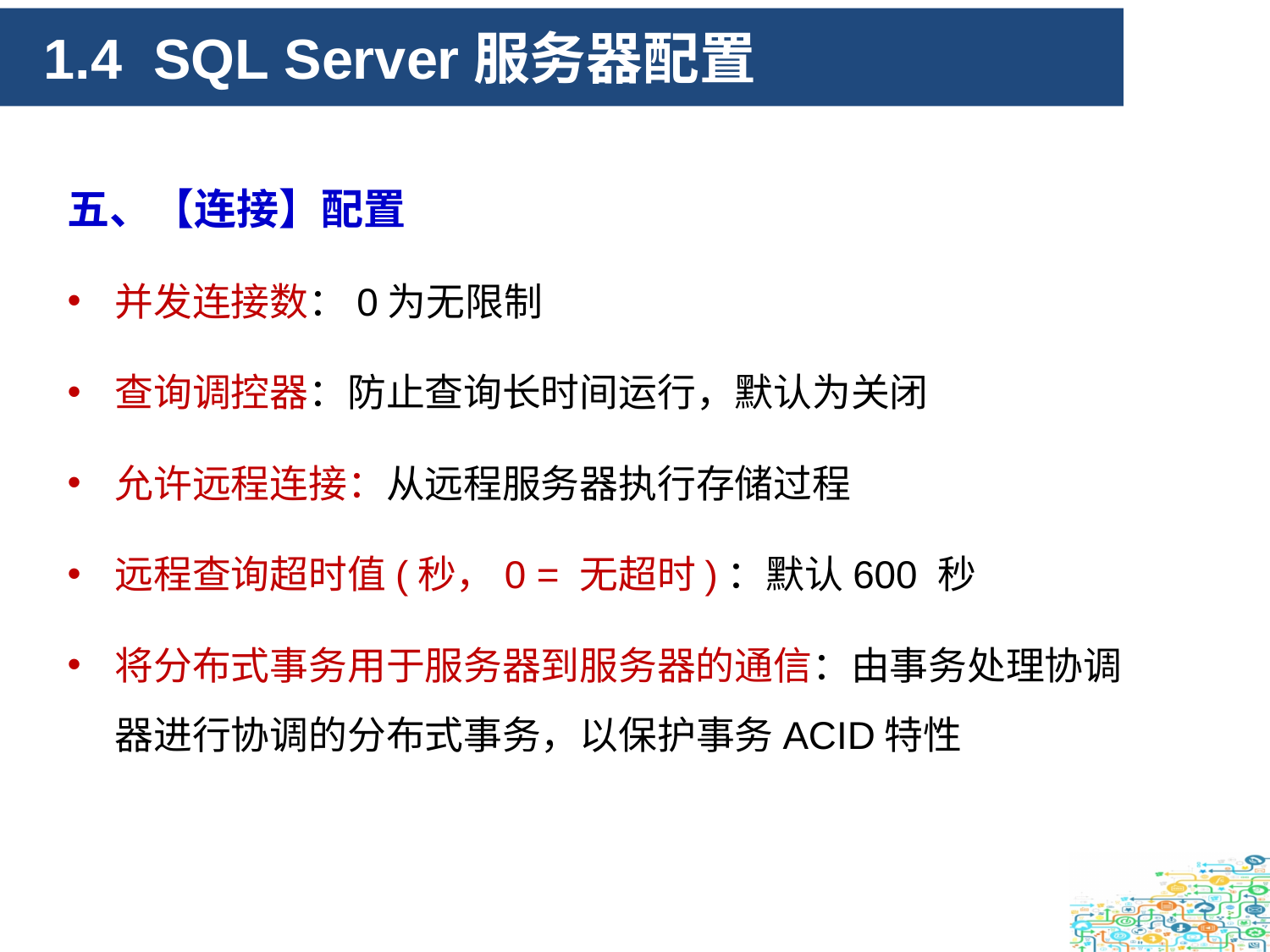

# 1.4  SQL Server服务器配置
五、【连接】配置
并发连接数：0为无限制
查询调控器：防止查询长时间运行，默认为关闭
允许远程连接：从远程服务器执行存储过程
远程查询超时值(秒，0 = 无超时)：默认600 秒
将分布式事务用于服务器到服务器的通信：由事务处理协调器进行协调的分布式事务，以保护事务ACID特性